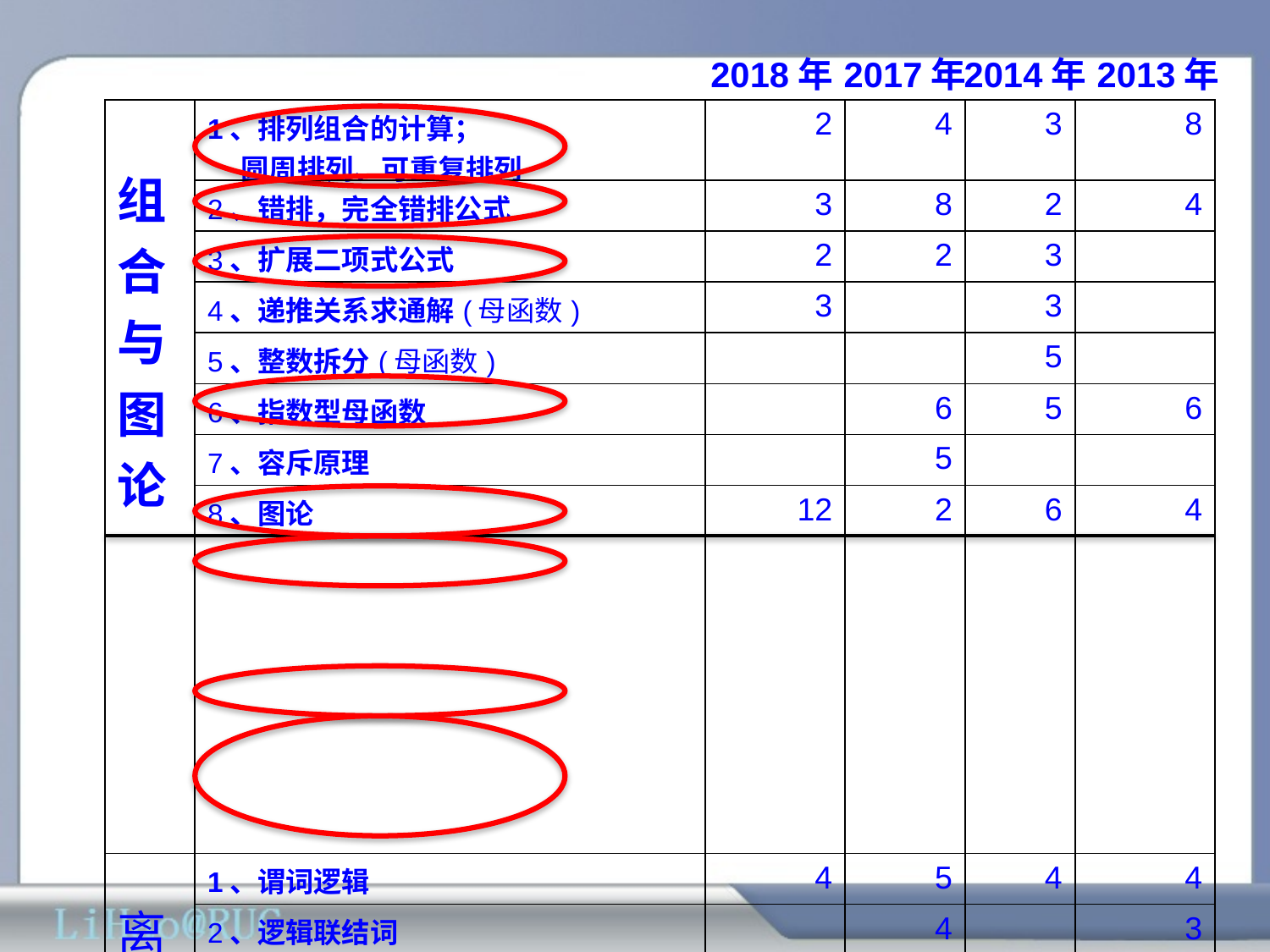

2018年
2017年
2014年
2013年
| 组合与图论 | 1、排列组合的计算； 圆周排列、可重复排列 | 2 | 4 | 3 | 8 |
| --- | --- | --- | --- | --- | --- |
|  | 2、错排，完全错排公式 | 3 | 8 | 2 | 4 |
|  | 3、扩展二项式公式 | 2 | 2 | 3 |  |
|  | 4、递推关系求通解(母函数) | 3 |  | 3 |  |
|  | 5、整数拆分(母函数) |  |  | 5 |  |
|  | 6、指数型母函数 |  | 6 | 5 | 6 |
|  | 7、容斥原理 |  | 5 |  |  |
|  | 8、图论 | 12 | 2 | 6 | 4 |
| 离散数学 | 1、谓词逻辑 | 4 | 5 | 4 | 4 |
|  | 2、逻辑联结词 合取范式 析取范式 |  | 4 |  | 3 |
|  | 3、集合及其运算 | 7 | 4 |  | 4 |
|  | 4、二元关系 等价关系 偏序关系 | 3 |  | 6 | 7 |
|  | 5、映射和集合的势 | 4 |  | 3 |  |